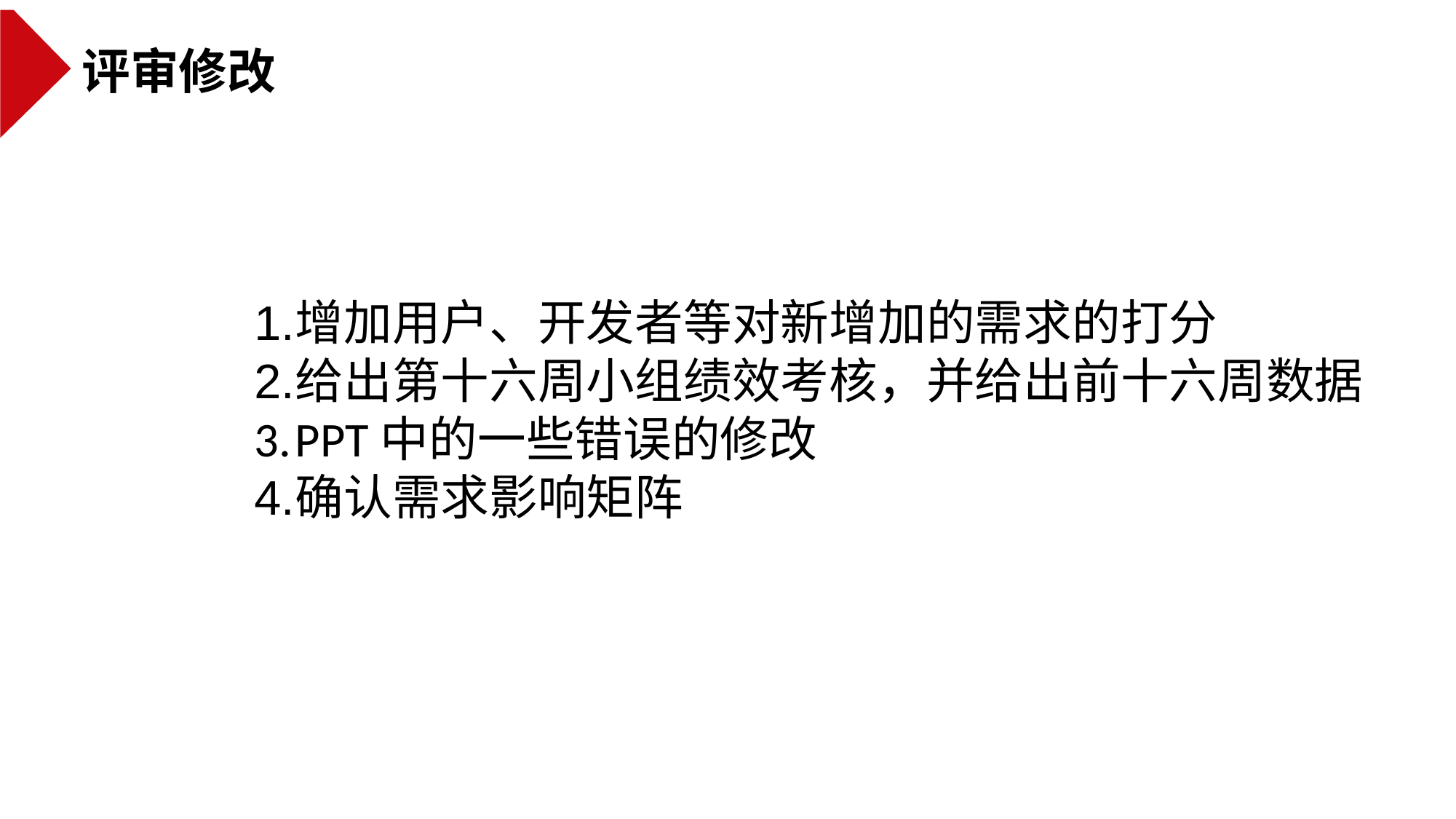

评审修改
增加用户、开发者等对新增加的需求的打分
给出第十六周小组绩效考核，并给出前十六周数据
PPT中的一些错误的修改
确认需求影响矩阵